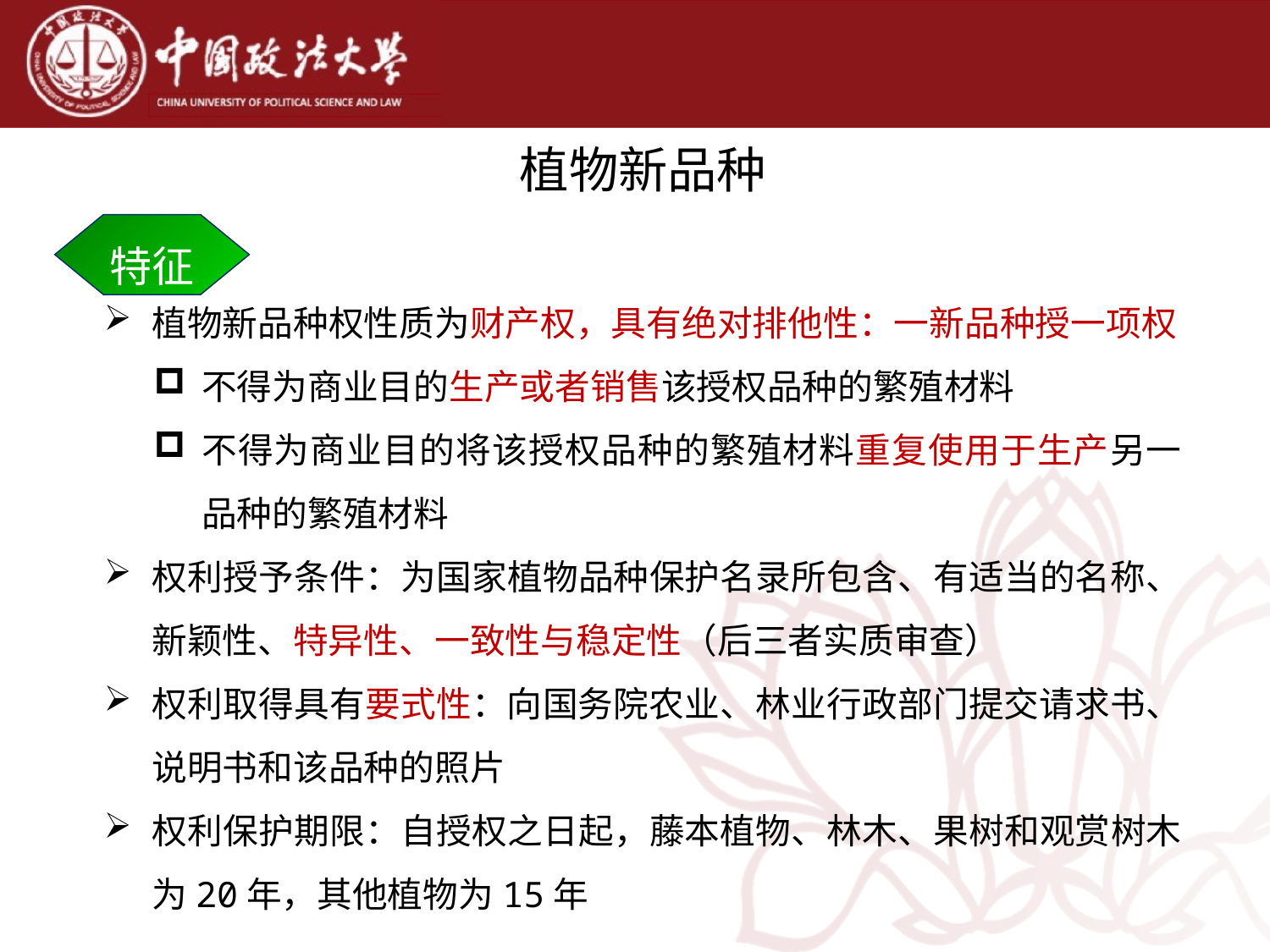

植物新品种
特征
植物新品种权性质为财产权，具有绝对排他性：一新品种授一项权
不得为商业目的生产或者销售该授权品种的繁殖材料
不得为商业目的将该授权品种的繁殖材料重复使用于生产另一品种的繁殖材料
权利授予条件：为国家植物品种保护名录所包含、有适当的名称、新颖性、特异性、一致性与稳定性（后三者实质审查）
权利取得具有要式性：向国务院农业、林业行政部门提交请求书、说明书和该品种的照片
权利保护期限：自授权之日起，藤本植物、林木、果树和观赏树木为20年，其他植物为15年
复制权